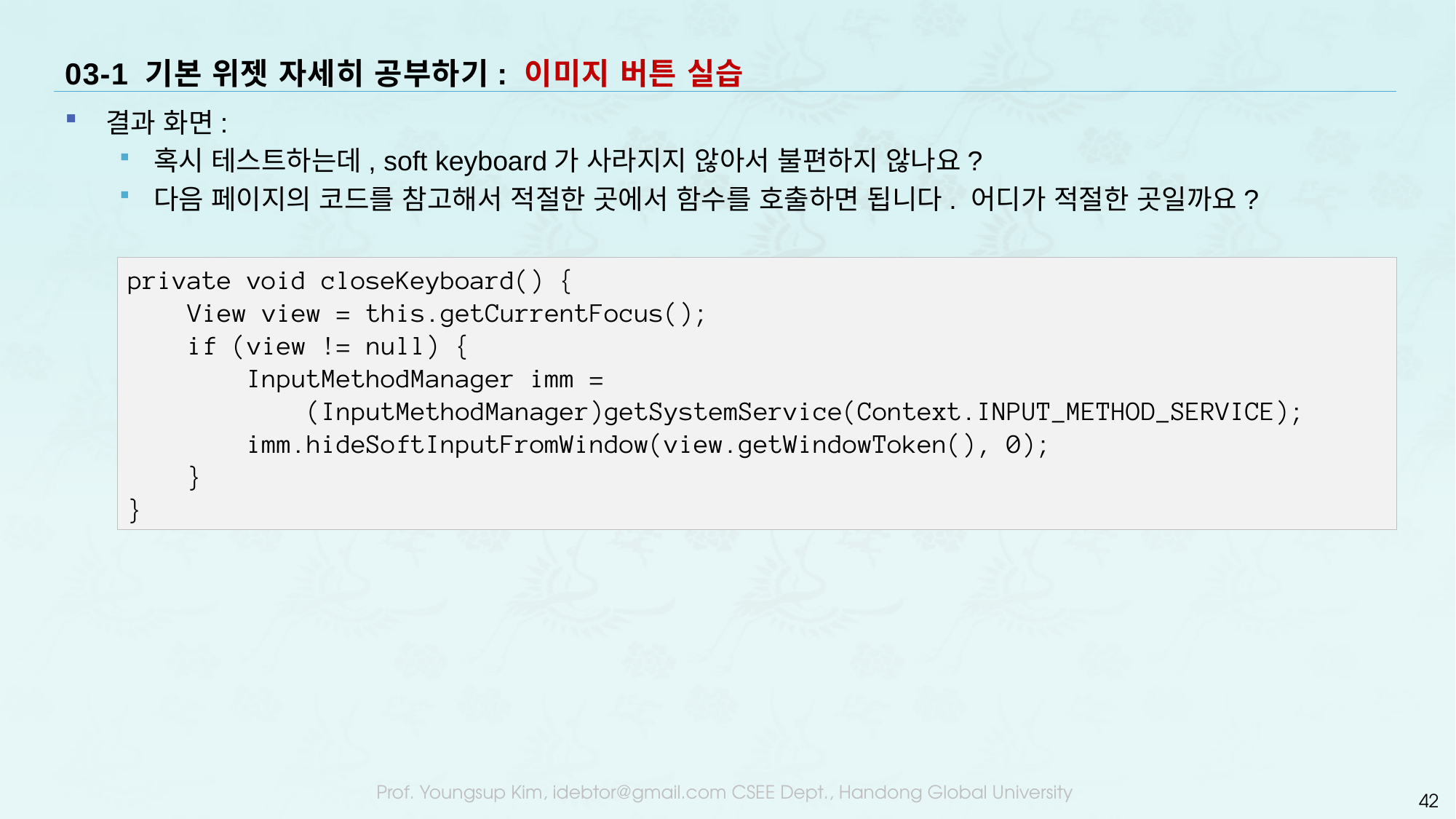

# 03-1 기본 위젯 자세히 공부하기: 이미지 버튼 실습
결과 화면:
혹시 테스트하는데, soft keyboard가 사라지지 않아서 불편하지 않나요?
다음 페이지의 코드를 참고해서 적절한 곳에서 함수를 호출하면 됩니다. 어디가 적절한 곳일까요?
private void closeKeyboard() {
    View view = this.getCurrentFocus();
    if (view != null) {
        InputMethodManager imm =
            (InputMethodManager)getSystemService(Context.INPUT_METHOD_SERVICE);
        imm.hideSoftInputFromWindow(view.getWindowToken(), 0);
    }
}
42